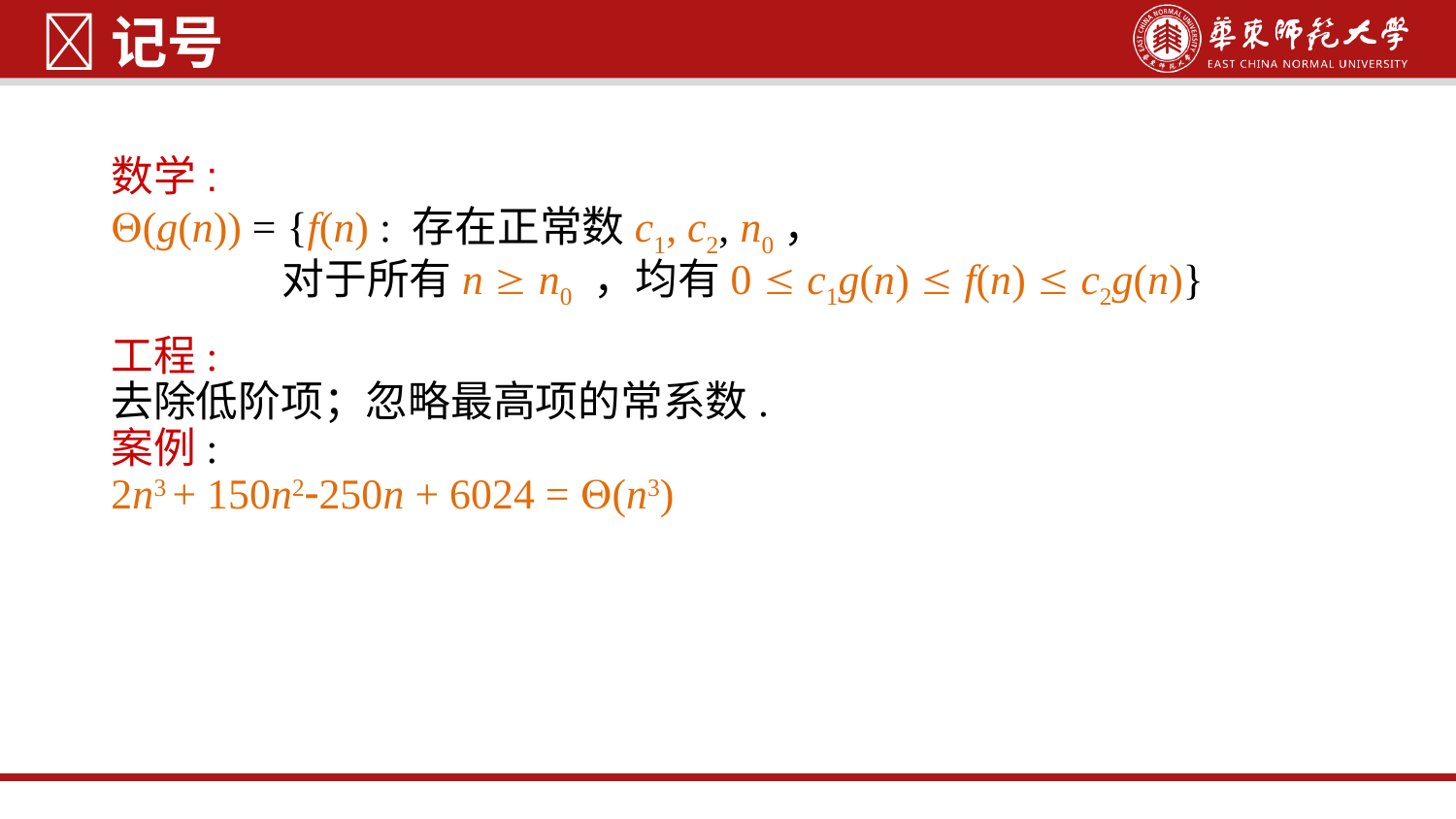

Θ记号
数学:
Θ(g(n)) = {f(n) : 存在正常数c1, c2, n0，
                 对于所有n ≥ n0 ，均有0 ≤ c1g(n) ≤ f(n) ≤ c2g(n)}

工程:
去除低阶项；忽略最高项的常系数.
案例:
2n3 + 150n2−250n + 6024 = Θ(n3)